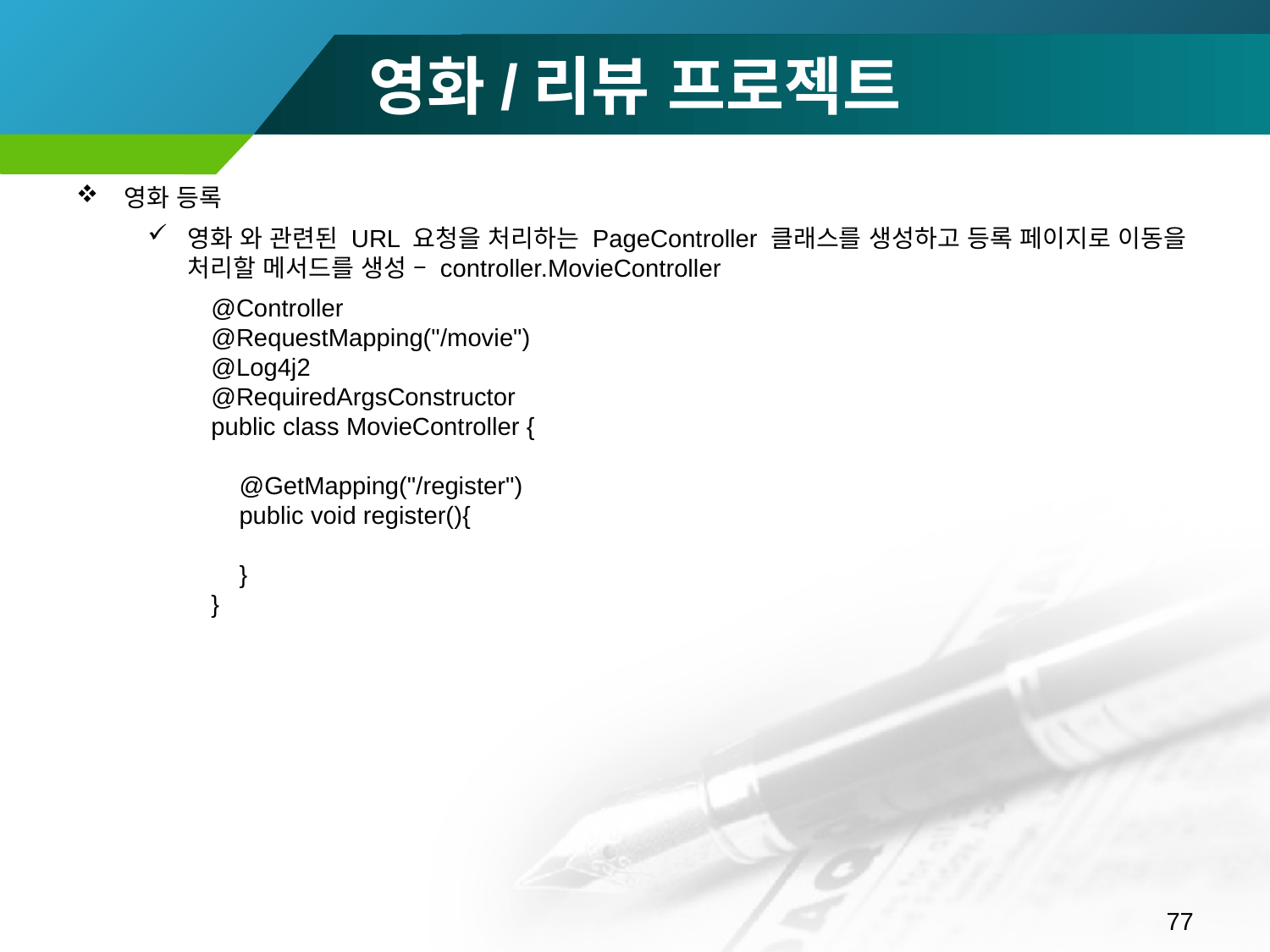

# 영화/리뷰 프로젝트
영화 등록
영화 와 관련된 URL 요청을 처리하는 PageController 클래스를 생성하고 등록 페이지로 이동을 처리할 메서드를 생성 – controller.MovieController
@Controller
@RequestMapping("/movie")
@Log4j2
@RequiredArgsConstructor
public class MovieController {

    @GetMapping("/register")
    public void register(){

    }
}
77